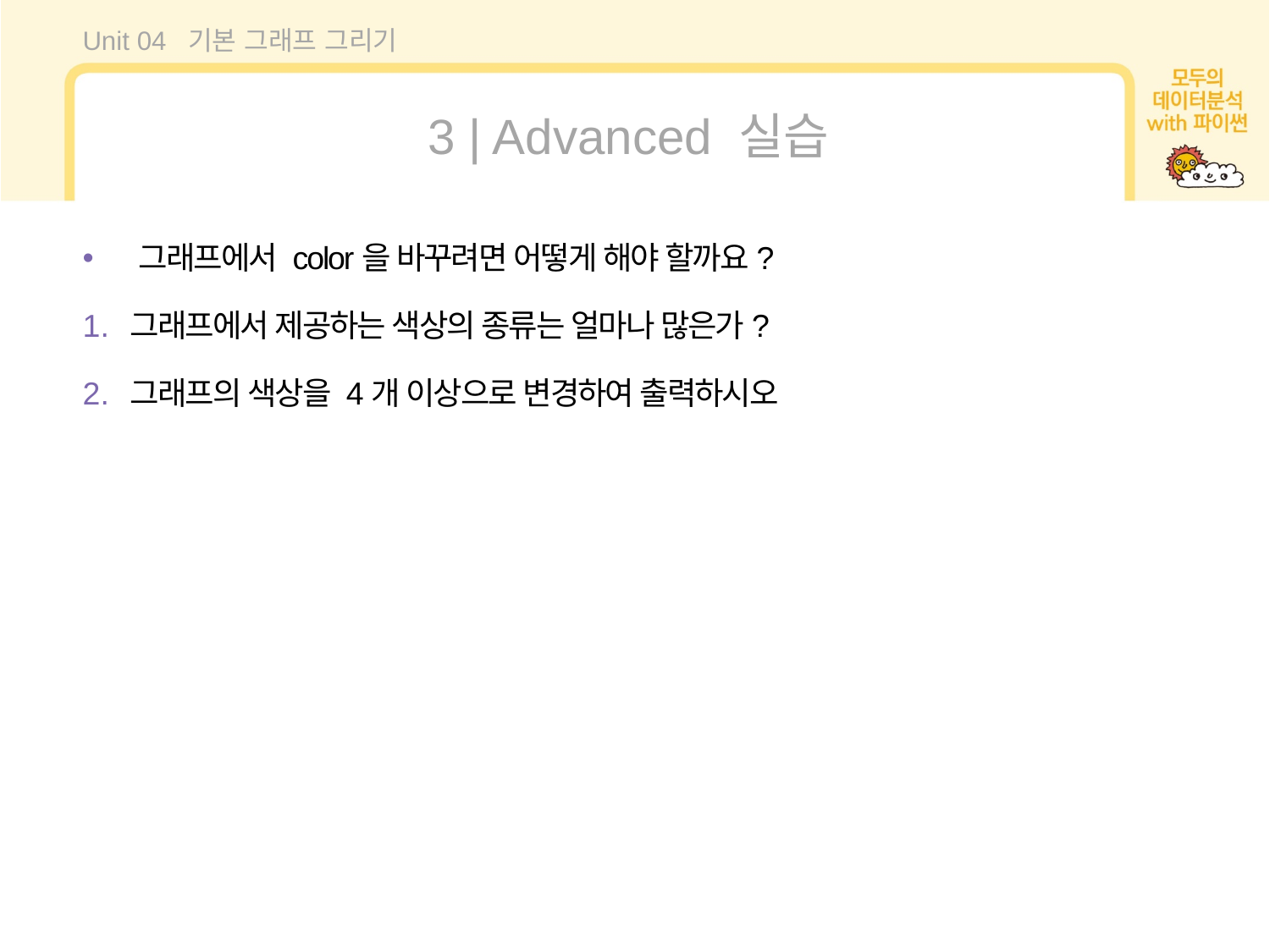

Unit 04  기본 그래프 그리기
3 | Advanced 실습
 그래프에서 color을 바꾸려면 어떻게 해야 할까요?
그래프에서 제공하는 색상의 종류는 얼마나 많은가?
그래프의 색상을 4개 이상으로 변경하여 출력하시오